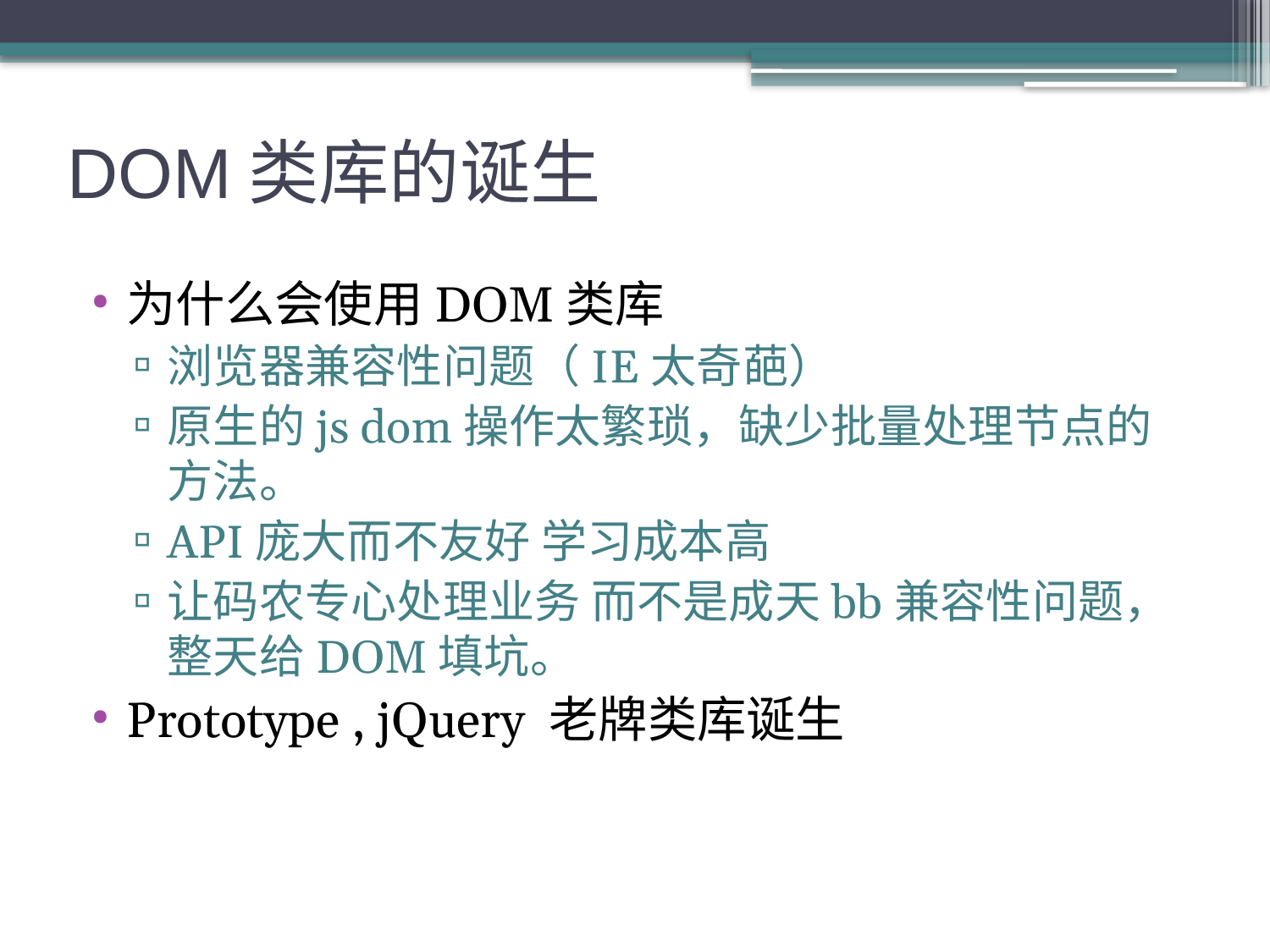

# DOM类库的诞生
为什么会使用DOM类库
浏览器兼容性问题（IE太奇葩）
原生的js dom操作太繁琐，缺少批量处理节点的方法。
API庞大而不友好 学习成本高
让码农专心处理业务 而不是成天bb兼容性问题，整天给DOM填坑。
Prototype , jQuery 老牌类库诞生